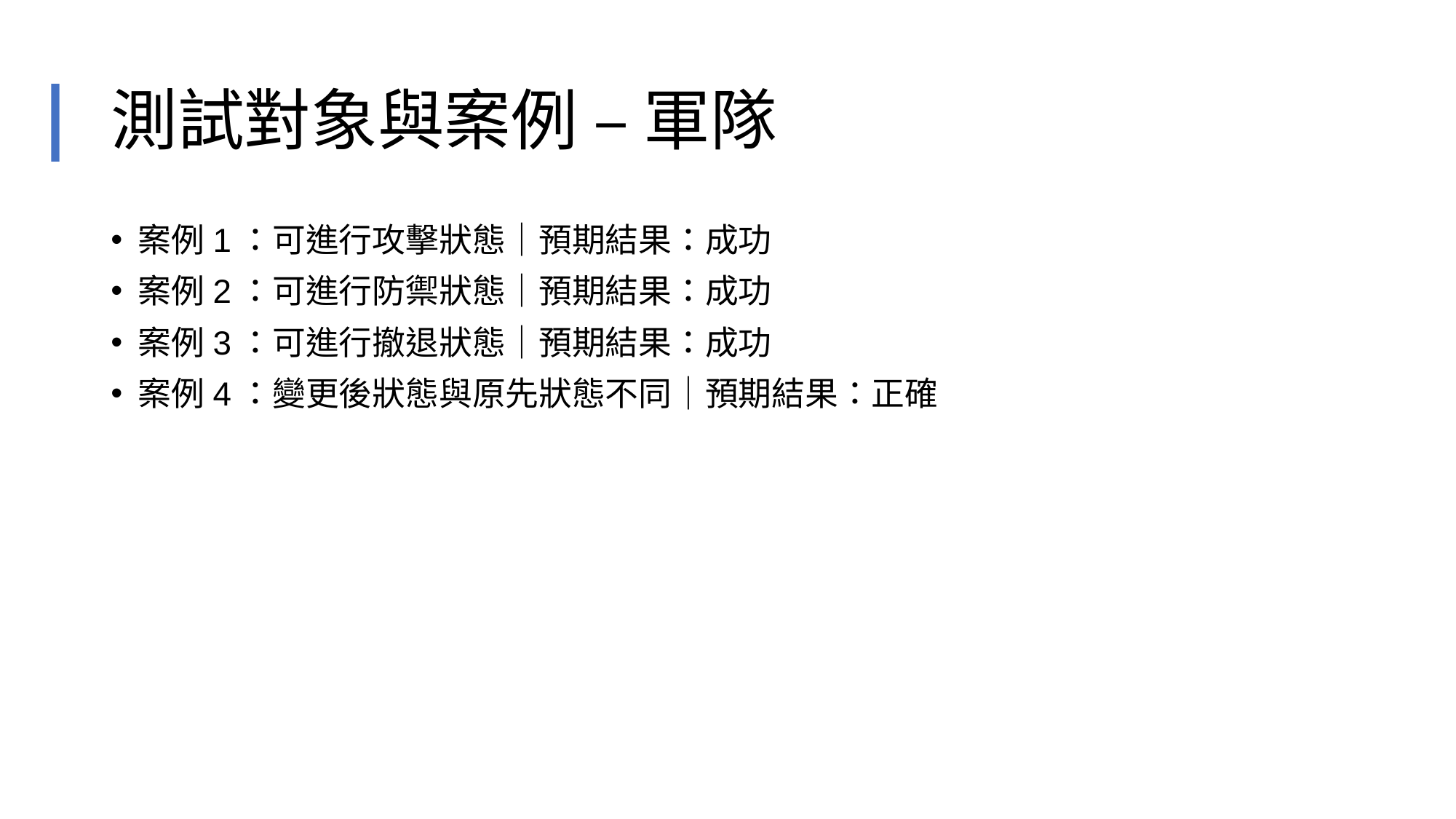

# 測試對象與案例 – 軍隊

案例1：可進行攻擊狀態｜預期結果：成功
案例2：可進行防禦狀態｜預期結果：成功
案例3：可進行撤退狀態｜預期結果：成功
案例4：變更後狀態與原先狀態不同｜預期結果：正確